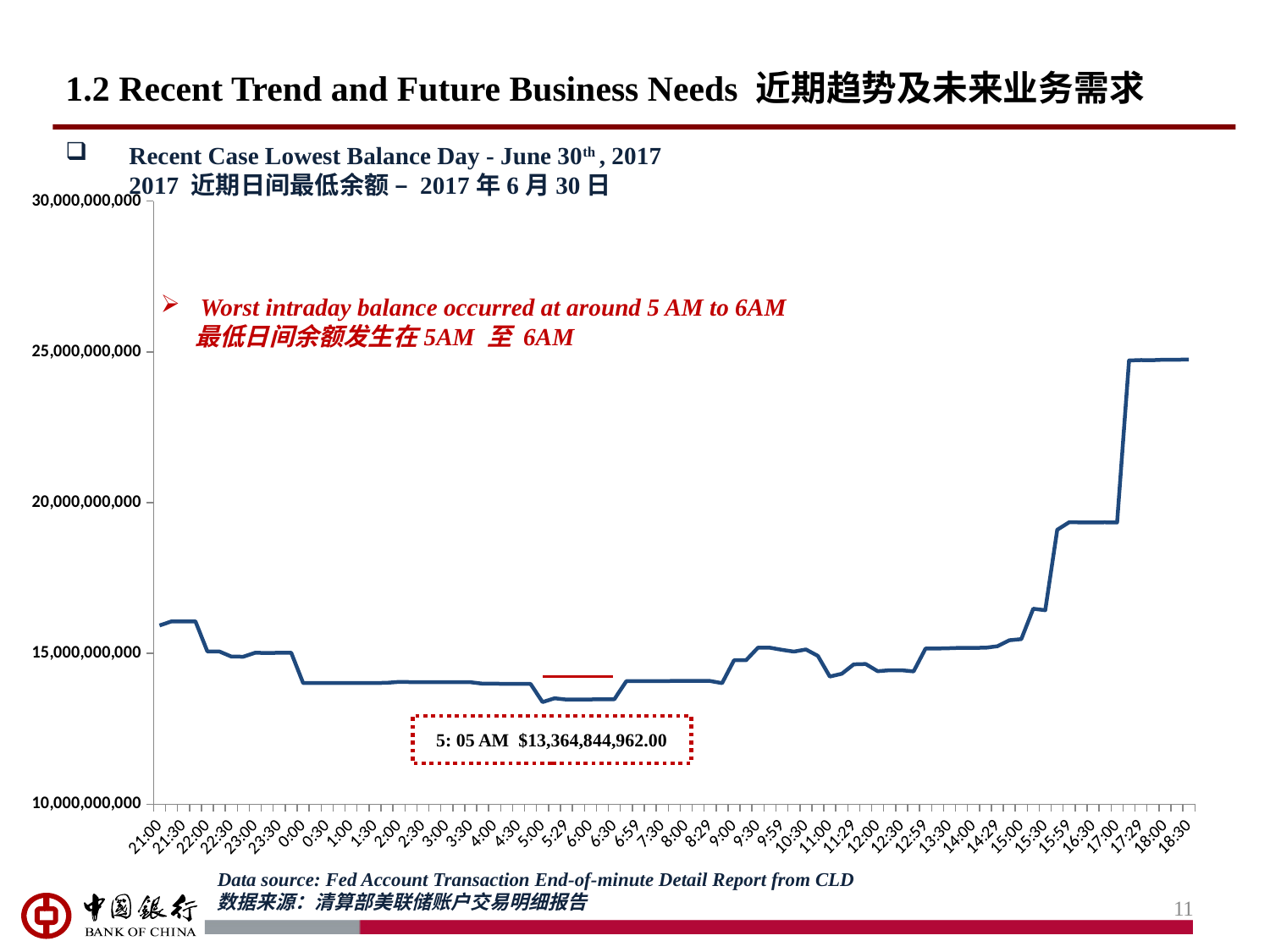

1.2 Recent Trend and Future Business Needs 近期趋势及未来业务需求
Recent Case Lowest Balance Day - June 30th , 2017
2017 近期日间最低余额 – 2017年6月30日

### Chart

| Category | Balance |
|---|---|
| 0.875 | 15925538072.0 |
| 0.88541666666666663 | 16062248016.0 |
| 0.89583333333333304 | 16061550512.0 |
| 0.90625 | 16061208441.0 |
| 0.91666666666666696 | 15062728352.0 |
| 0.92708333333333304 | 15062000658.0 |
| 0.9375 | 14894893746.0 |
| 0.94791666666666596 | 14889799222.0 |
| 0.95833333333333304 | 15023029562.0 |
| 0.96875 | 15011523000.0 |
| 0.97916666666666596 | 15021278234.0 |
| 0.98958333333333304 | 15022491084.0 |
| 1 | 14014101932.0 |
| 1.0104166666666701 | 14017571384.0 |
| 1.0208333333333299 | 14017535482.0 |
| 1.03125 | 14017254438.0 |
| 1.0416666666666701 | 14016468848.0 |
| 1.0520833333333299 | 14016532576.0 |
| 1.0625 | 14017164848.0 |
| 1.0729166666666701 | 14024699152.0 |
| 1.0833333333333299 | 14054627473.0 |
| 1.09375 | 14047338684.0 |
| 1.1041666666666701 | 14046339892.0 |
| 1.1145833333333299 | 14045412902.0 |
| 1.125 | 14044611488.0 |
| 1.1354166666666701 | 14043760532.0 |
| 1.1458333333333299 | 14043081738.0 |
| 1.15625 | 13995210546.0 |
| 1.1666666666666701 | 13994668728.0 |
| 1.1770833333333299 | 13990175792.0 |
| 1.1875 | 13988195427.0 |
| 1.1979166666666701 | 13986279299.0 |
| 1.2083333333333299 | 13384957662.0 |
| 1.21875 | 13511663232.0 |
| 1.2291666666666601 | 13467622947.0 |
| 1.2395833333333299 | 13472180007.0 |
| 1.25 | 13472047360.0 |
| 1.2604166666666601 | 13479288459.0 |
| 1.2708333333333299 | 13479217567.0 |
| 1.28125 | 14078238017.0 |
| 1.2916666666666601 | 14077126483.0 |
| 1.3020833333333299 | 14077339292.0 |
| 1.3125 | 14077635958.0 |
| 1.3229166666666601 | 14088092152.0 |
| 1.3333333333333299 | 14088537796.0 |
| 1.34375 | 14087708062.0 |
| 1.3541666666666601 | 14083727457.0 |
| 1.3645833333333299 | 14013130856.0 |
| 1.375 | 14772042719.0 |
| 1.3854166666666601 | 14772036101.0 |
| 1.3958333333333299 | 15189156566.0 |
| 1.40625 | 15187710690.0 |
| 1.4166666666666601 | 15118966212.0 |
| 1.4270833333333299 | 15058788330.0 |
| 1.4375 | 15129901192.0 |
| 1.4479166666666601 | 14917878382.0 |
| 1.4583333333333299 | 14231725371.0 |
| 1.46875 | 14325344847.0 |
| 1.4791666666666601 | 14636772953.0 |
| 1.4895833333333299 | 14647044136.0 |
| 1.5 | 14408760497.0 |
| 1.5104166666666601 | 14439943987.0 |
| 1.5208333333333299 | 14440806362.0 |
| 1.53125 | 14402599557.0 |
| 1.5416666666666601 | 15160386636.0 |
| 1.5520833333333299 | 15161318395.0 |
| 1.5625 | 15172197795.0 |
| 1.5729166666666601 | 15184838057.0 |
| 1.5833333333333299 | 15185431021.0 |
| 1.59375 | 15186308700.0 |
| 1.6041666666666601 | 15235626607.0 |
| 1.6145833333333299 | 15435665266.0 |
| 1.625 | 15472811293.0 |
| 1.6354166666666601 | 16480002237.0 |
| 1.6458333333333299 | 16430232562.0 |
| 1.65625 | 19098793938.0 |
| 1.6666666666666601 | 19350136869.0 |
| 1.6770833333333299 | 19344387651.0 |
| 1.6875 | 19343999202.0 |
| 1.6979166666666601 | 19345470931.0 |
| 1.7083333333333299 | 19338750381.0 |
| 1.71875 | 24716250414.0 |
| 1.7291666666666601 | 24729325742.0 |
| 1.7395833333333299 | 24725899467.0 |
| 1.75 | 24742314467.0 |
| 1.7604166666666601 | 24741626614.0 |
| 1.7708333333333299 | 24743201719.0 |
Worst intraday balance occurred at around 5 AM to 6AM
     最低日间余额发生在5AM 至 6AM

5: 05 AM  $13,364,844,962.00
Data source: Fed Account Transaction End-of-minute Detail Report from CLD
数据来源：清算部美联储账户交易明细报告
11